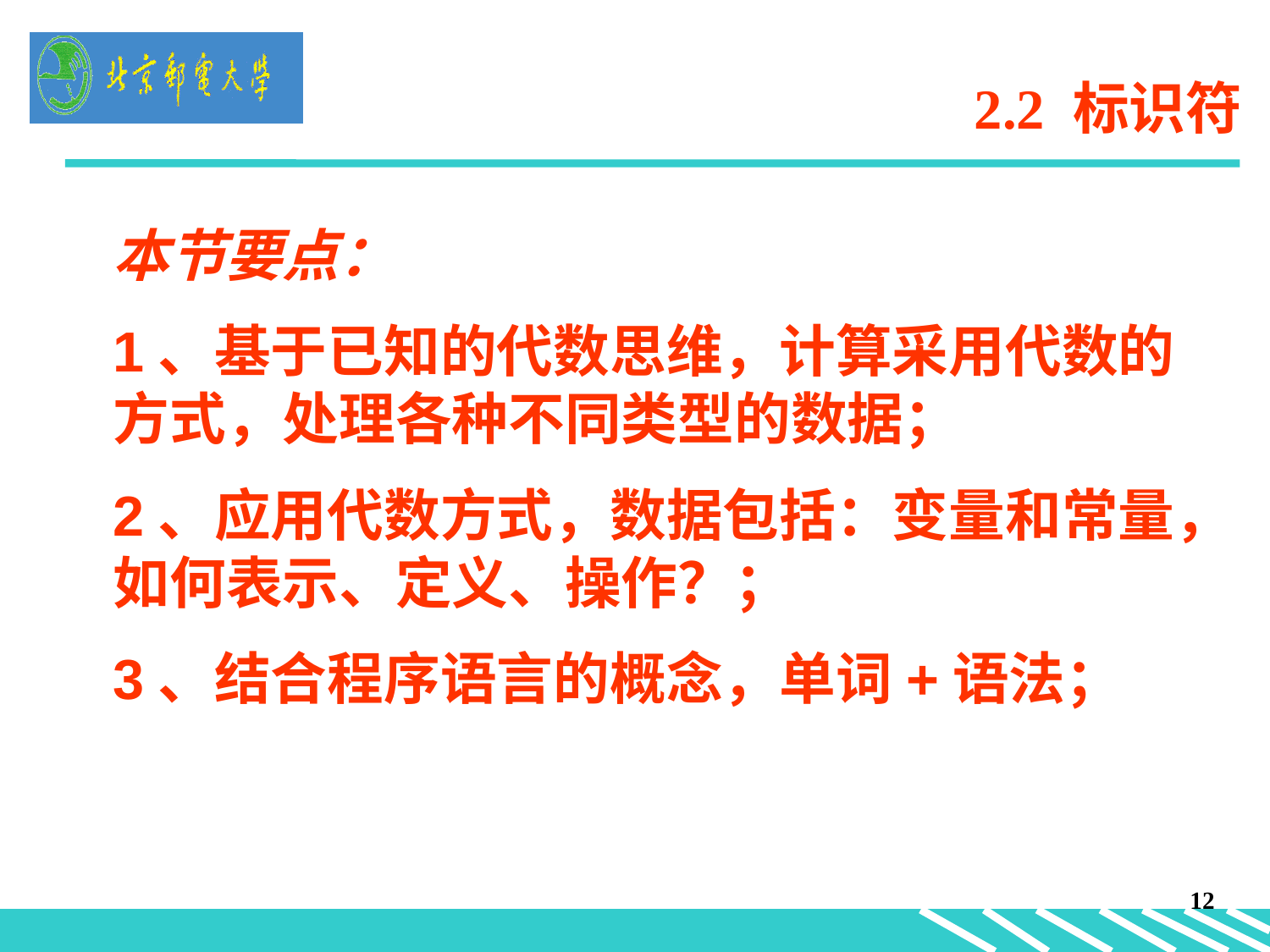

# 2.2 标识符
本节要点：
1、基于已知的代数思维，计算采用代数的方式，处理各种不同类型的数据；
2、应用代数方式，数据包括：变量和常量，如何表示、定义、操作？；
3、结合程序语言的概念，单词+语法；

12